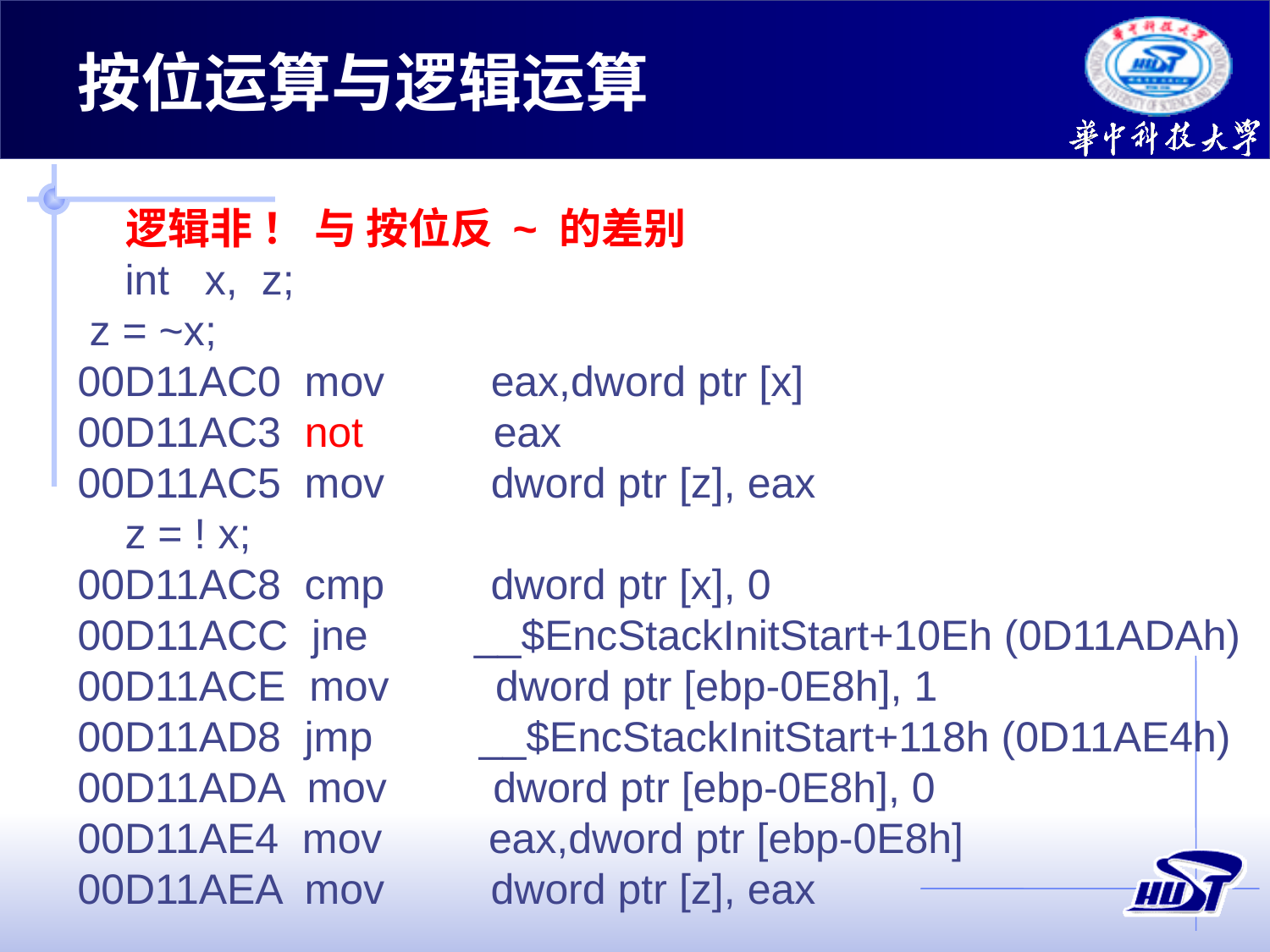

按位运算与逻辑运算
    逻辑非 ！ 与 按位反 ~ 的差别
    int   x,  z;
 z = ~x;
00D11AC0  mov         eax,dword ptr [x]
00D11AC3  not           eax
00D11AC5  mov         dword ptr [z], eax
    z = ! x;
00D11AC8  cmp         dword ptr [x], 0
00D11ACC  jne         __$EncStackInitStart+10Eh (0D11ADAh)
00D11ACE  mov         dword ptr [ebp-0E8h], 1
00D11AD8  jmp         __$EncStackInitStart+118h (0D11AE4h)
00D11ADA  mov         dword ptr [ebp-0E8h], 0
00D11AE4  mov         eax,dword ptr [ebp-0E8h]
00D11AEA  mov         dword ptr [z], eax